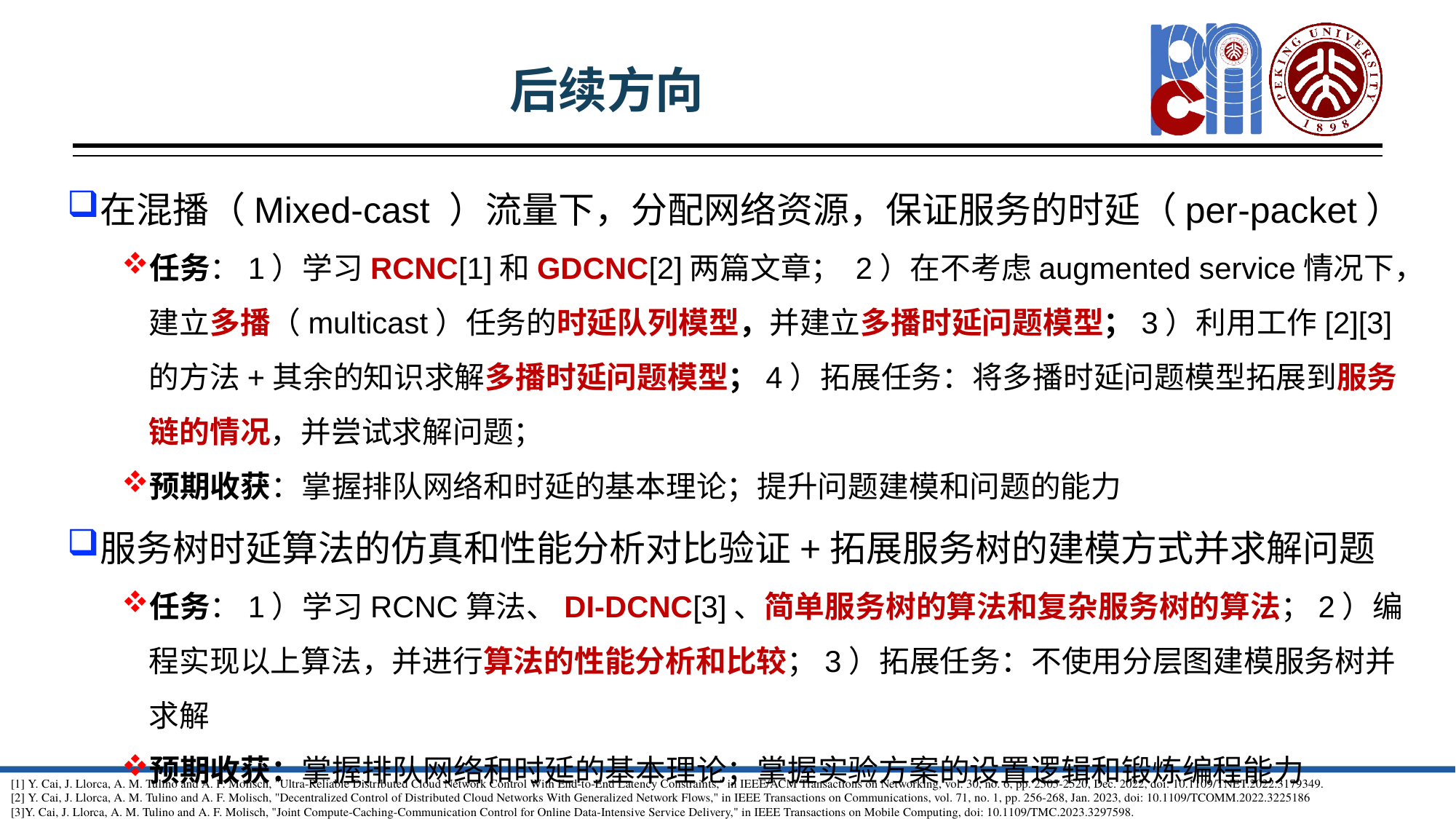

后续方向
在混播（Mixed-cast ）流量下，分配网络资源，保证服务的时延（per-packet）
任务：1）学习RCNC[1]和GDCNC[2]两篇文章； 2）在不考虑augmented service情况下，建立多播（multicast）任务的时延队列模型，并建立多播时延问题模型；3）利用工作[2][3]的方法+其余的知识求解多播时延问题模型；4）拓展任务：将多播时延问题模型拓展到服务链的情况，并尝试求解问题；
预期收获：掌握排队网络和时延的基本理论；提升问题建模和问题的能力
服务树时延算法的仿真和性能分析对比验证+拓展服务树的建模方式并求解问题
任务：1）学习RCNC算法、DI-DCNC[3]、简单服务树的算法和复杂服务树的算法；2）编程实现以上算法，并进行算法的性能分析和比较；3）拓展任务：不使用分层图建模服务树并求解
预期收获：掌握排队网络和时延的基本理论；掌握实验方案的设置逻辑和锻炼编程能力

[1] Y. Cai, J. Llorca, A. M. Tulino and A. F. Molisch, "Ultra-Reliable Distributed Cloud Network Control With End-to-End Latency Constraints," in IEEE/ACM Transactions on Networking, vol. 30, no. 6, pp. 2505-2520, Dec. 2022, doi: 10.1109/TNET.2022.3179349.
[2] Y. Cai, J. Llorca, A. M. Tulino and A. F. Molisch, "Decentralized Control of Distributed Cloud Networks With Generalized Network Flows," in IEEE Transactions on Communications, vol. 71, no. 1, pp. 256-268, Jan. 2023, doi: 10.1109/TCOMM.2022.3225186
[3]Y. Cai, J. Llorca, A. M. Tulino and A. F. Molisch, "Joint Compute-Caching-Communication Control for Online Data-Intensive Service Delivery," in IEEE Transactions on Mobile Computing, doi: 10.1109/TMC.2023.3297598.